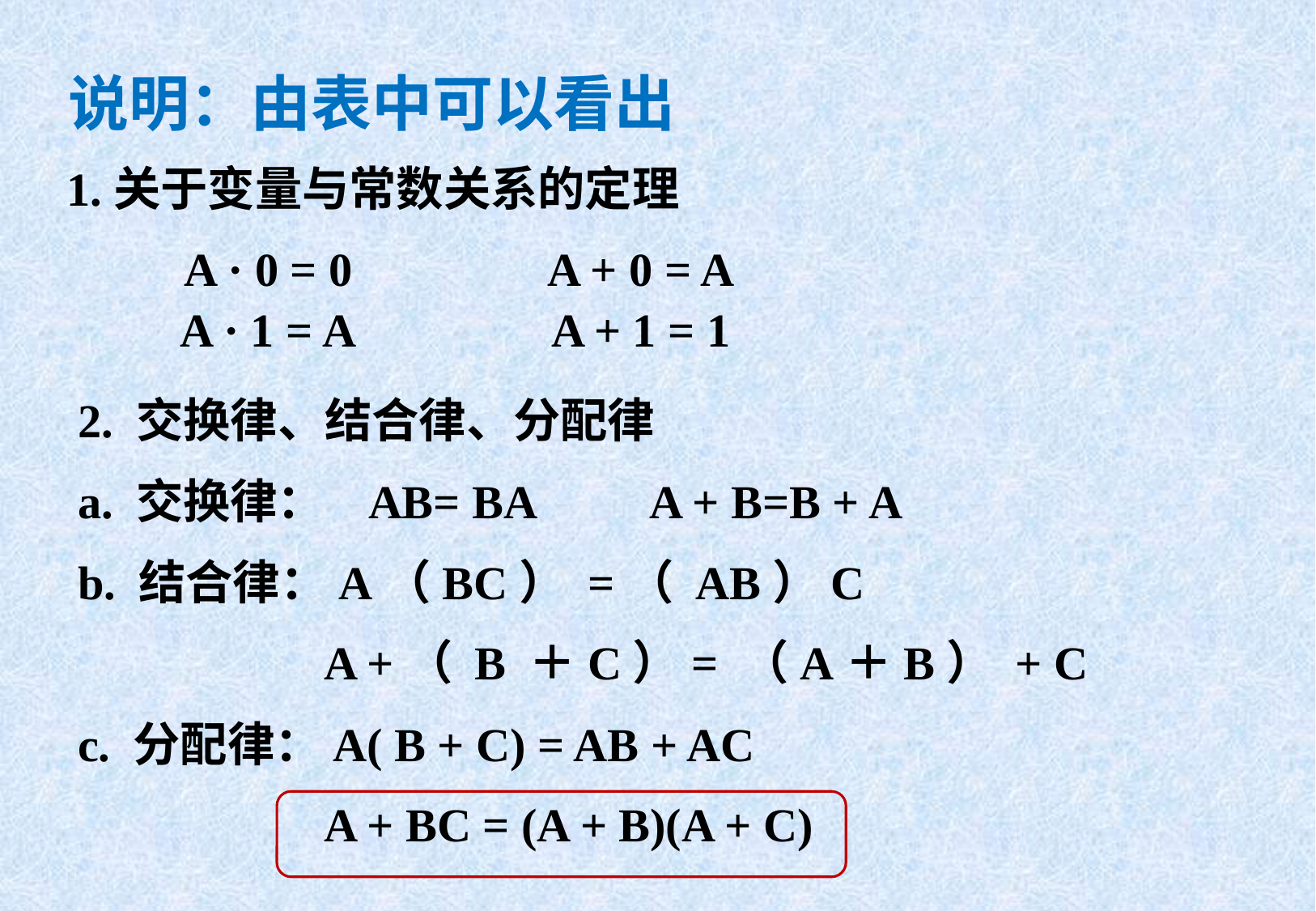

说明：由表中可以看出
# 1.关于变量与常数关系的定理
A · 0 = 0
A + 0 = A
A · 1 = A
A + 1 = 1
2. 交换律、结合律、分配律
a. 交换律：   AB= BA          A + B=B + A
b. 结合律：A（BC） =（ AB）C
                     A +（ B ＋C）= （A＋B） + C
c. 分配律：A( B + C) = AB + AC
                     A + BC = (A + B)(A + C)